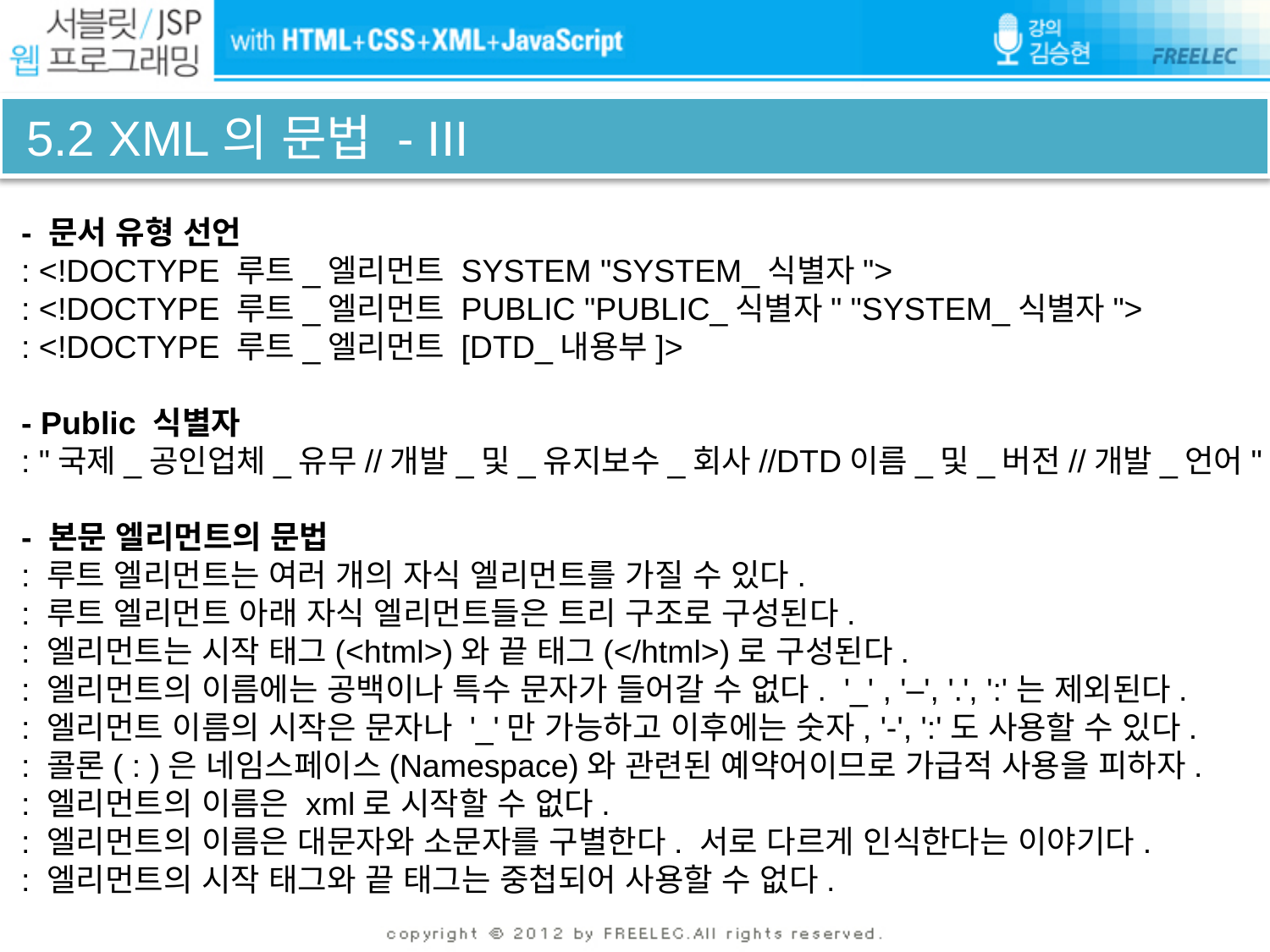

# 5.2 XML의 문법 - III
 - 문서 유형 선언
 : <!DOCTYPE 루트_엘리먼트 SYSTEM "SYSTEM_식별자">
 : <!DOCTYPE 루트_엘리먼트 PUBLIC "PUBLIC_식별자" "SYSTEM_식별자">
 : <!DOCTYPE 루트_엘리먼트 [DTD_내용부]>

 - Public 식별자
 : "국제_공인업체_유무//개발_및_유지보수_회사//DTD이름_및_버전//개발_언어"

 - 본문 엘리먼트의 문법
 : 루트 엘리먼트는 여러 개의 자식 엘리먼트를 가질 수 있다.
 : 루트 엘리먼트 아래 자식 엘리먼트들은 트리 구조로 구성된다.
 : 엘리먼트는 시작 태그(<html>)와 끝 태그(</html>)로 구성된다.
 : 엘리먼트의 이름에는 공백이나 특수 문자가 들어갈 수 없다.  '_' , '–', '.', ':'는 제외된다.
 : 엘리먼트 이름의 시작은 문자나 '_'만 가능하고 이후에는 숫자, '-', ':'도 사용할 수 있다.
 : 콜론( : )은 네임스페이스(Namespace)와 관련된 예약어이므로 가급적 사용을 피하자.
 : 엘리먼트의 이름은 xml로 시작할 수 없다.
 : 엘리먼트의 이름은 대문자와 소문자를 구별한다. 서로 다르게 인식한다는 이야기다.
 : 엘리먼트의 시작 태그와 끝 태그는 중첩되어 사용할 수 없다.